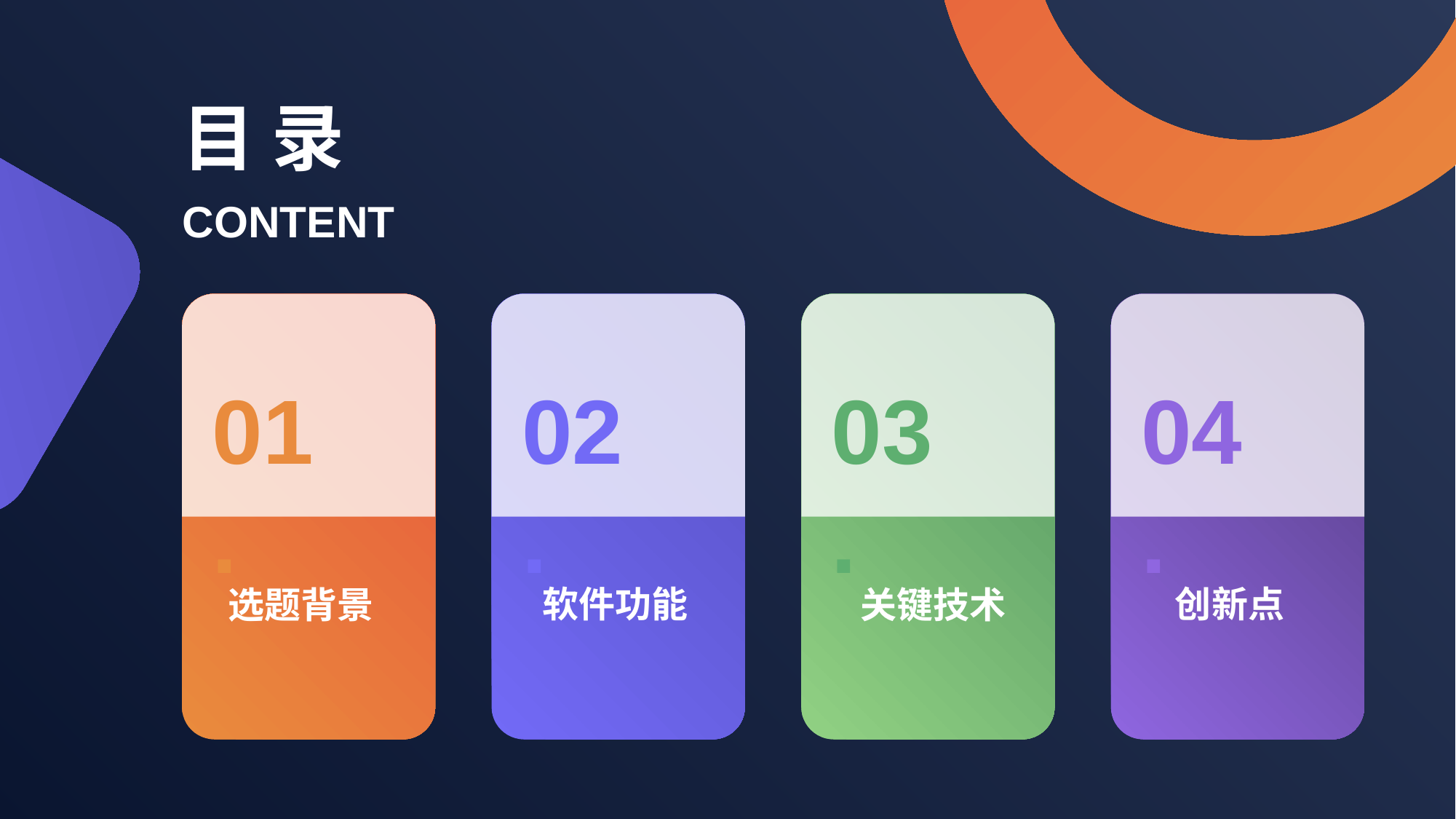

目 录

CONTENT

01.
选题背景

02.
软件功能

03.
关键技术

04.
创新点